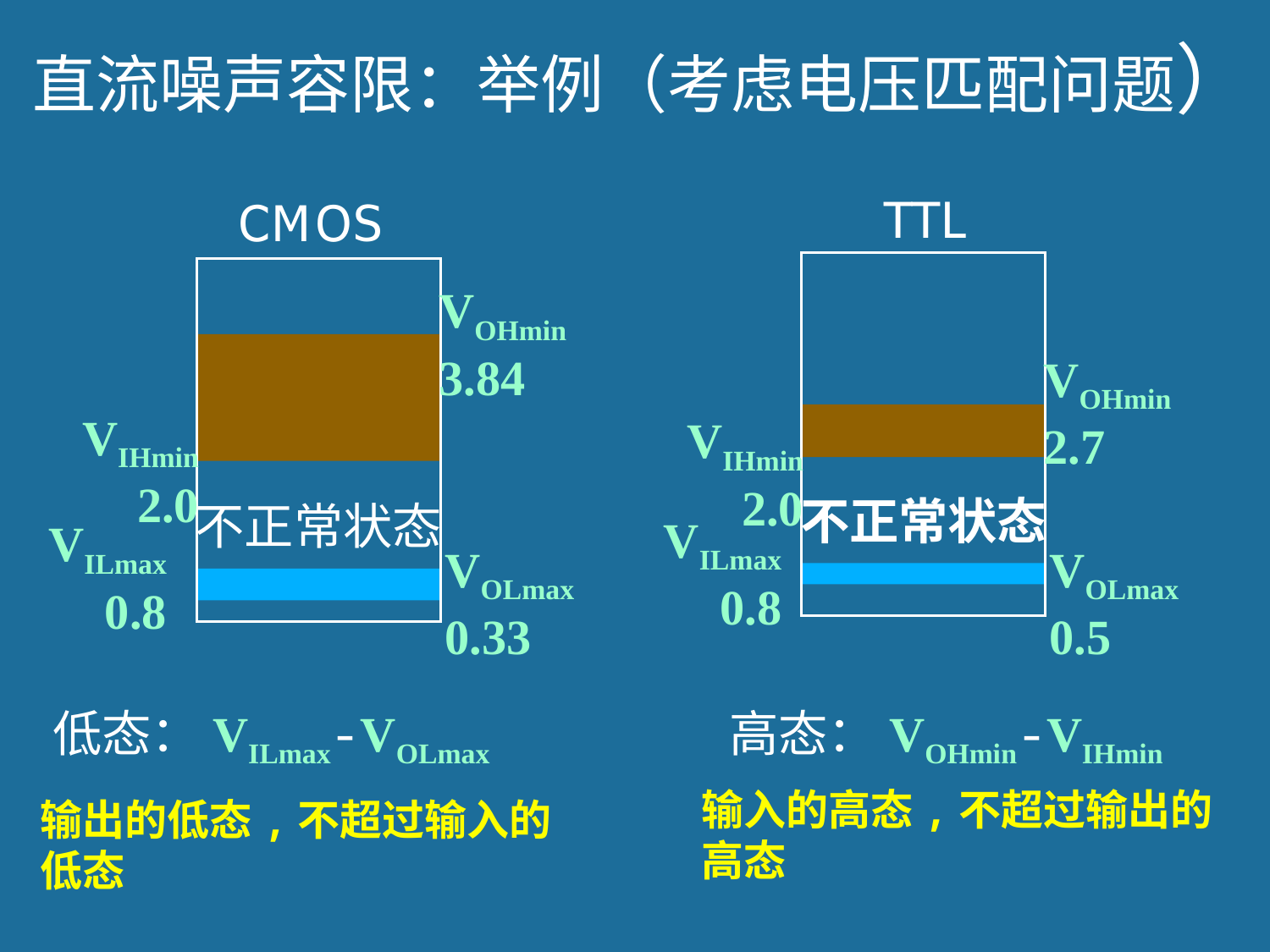

直流噪声容限：举例（考虑电压匹配问题）
TTL

不正常状态

VOHmin
2.7
VIHmin
2.0

VILmax
0.8
VOLmax
0.5

CMOS

不正常状态
VOHmin
3.84

VIHmin
2.0
VILmax
0.8
VOLmax
0.33

低态：VILmax-VOLmax
高态：VOHmin-VIHmin
输入的高态,不超过输出的高态
输出的低态,不超过输入的低态
34